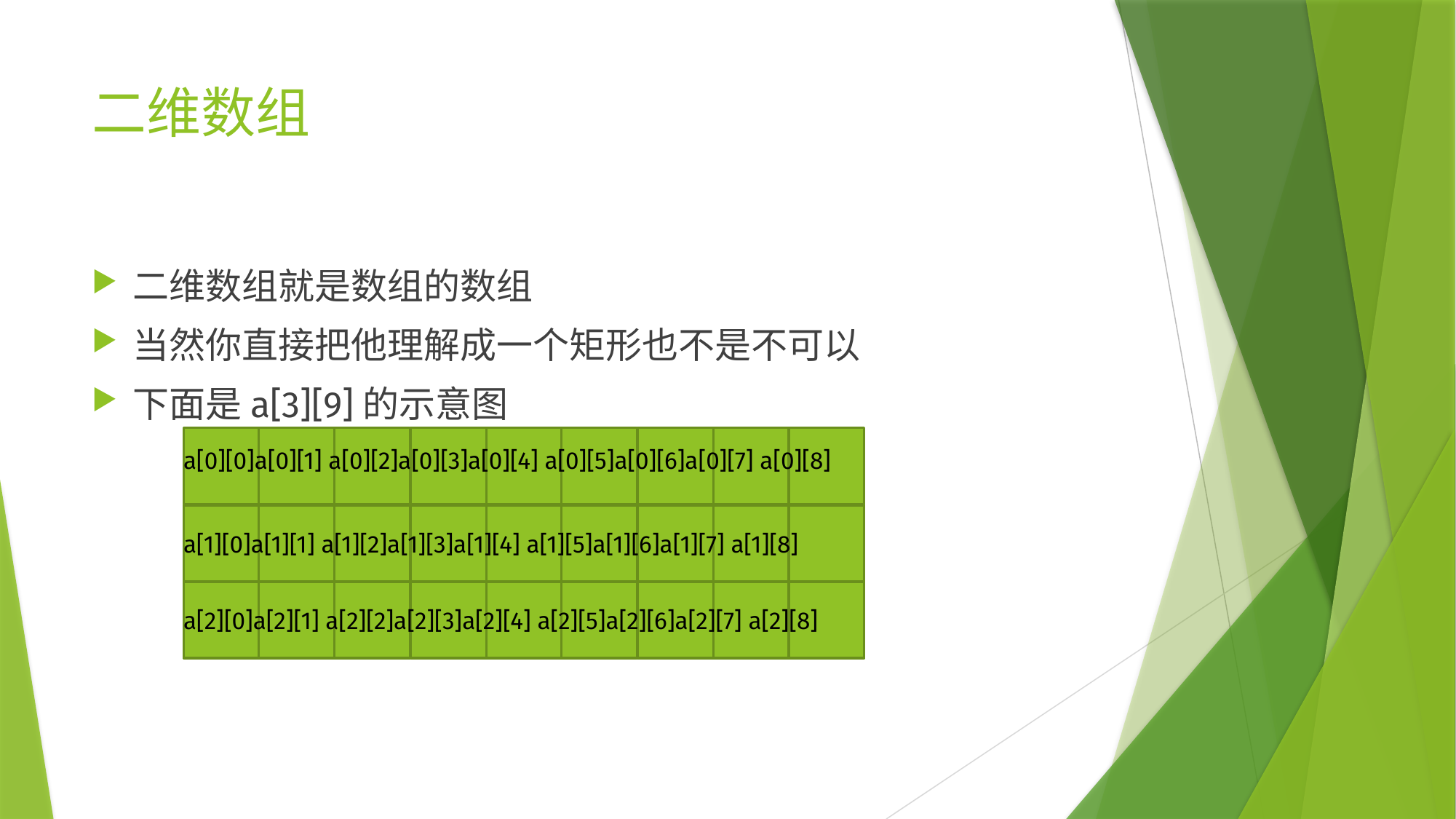

# 二维数组
二维数组就是数组的数组
当然你直接把他理解成一个矩形也不是不可以
下面是a[3][9]的示意图

a[0][0]a[0][1] a[0][2]a[0][3]a[0][4] a[0][5]a[0][6]a[0][7] a[0][8]

a[1][0]a[1][1] a[1][2]a[1][3]a[1][4] a[1][5]a[1][6]a[1][7] a[1][8]

a[2][0]a[2][1] a[2][2]a[2][3]a[2][4] a[2][5]a[2][6]a[2][7] a[2][8]